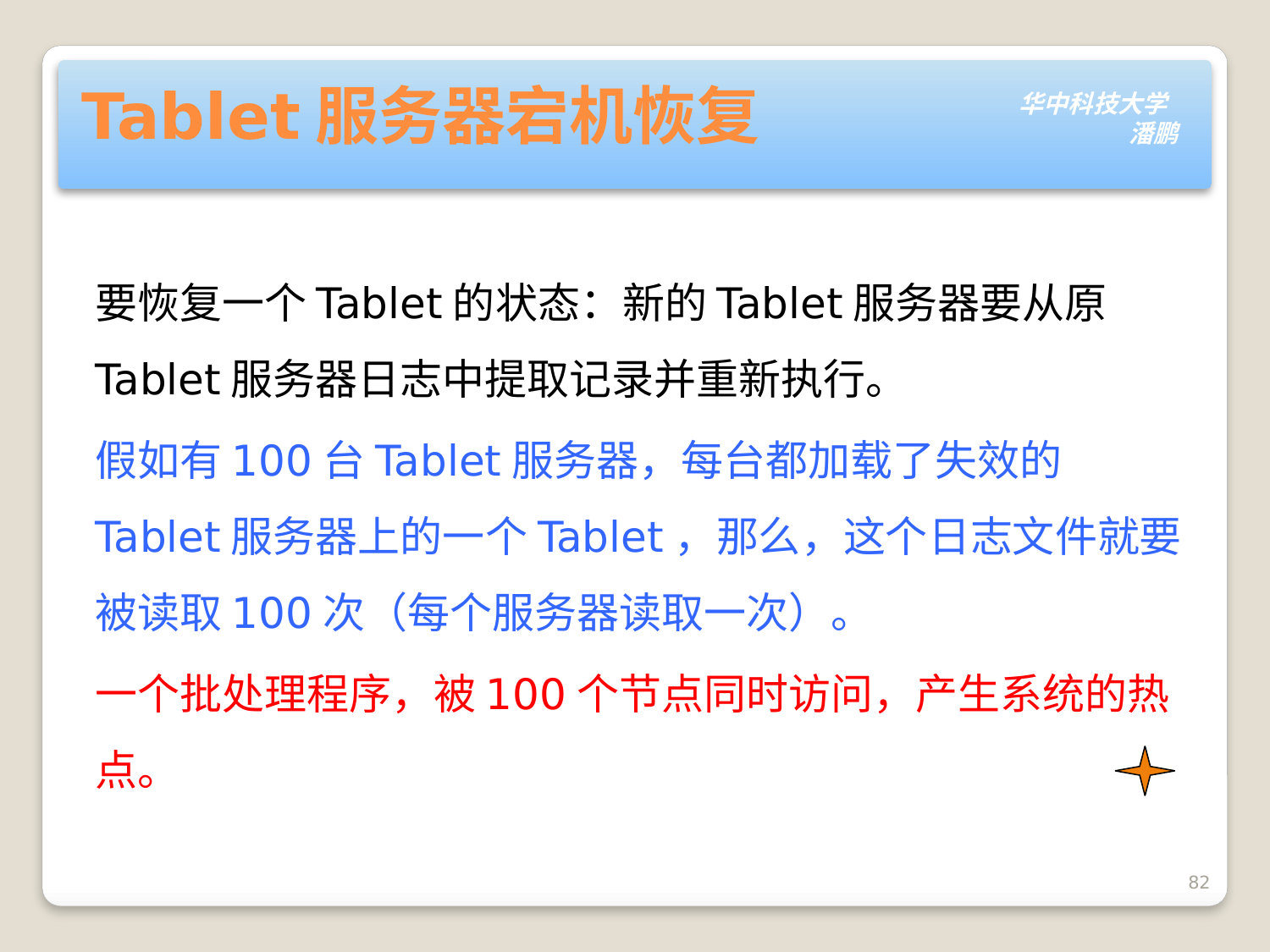

# Tablet服务器宕机恢复
要恢复一个Tablet的状态：新的Tablet服务器要从原Tablet服务器日志中提取记录并重新执行。
假如有100台Tablet服务器，每台都加载了失效的Tablet服务器上的一个Tablet，那么，这个日志文件就要被读取100次（每个服务器读取一次）。
一个批处理程序，被100个节点同时访问，产生系统的热点。

82